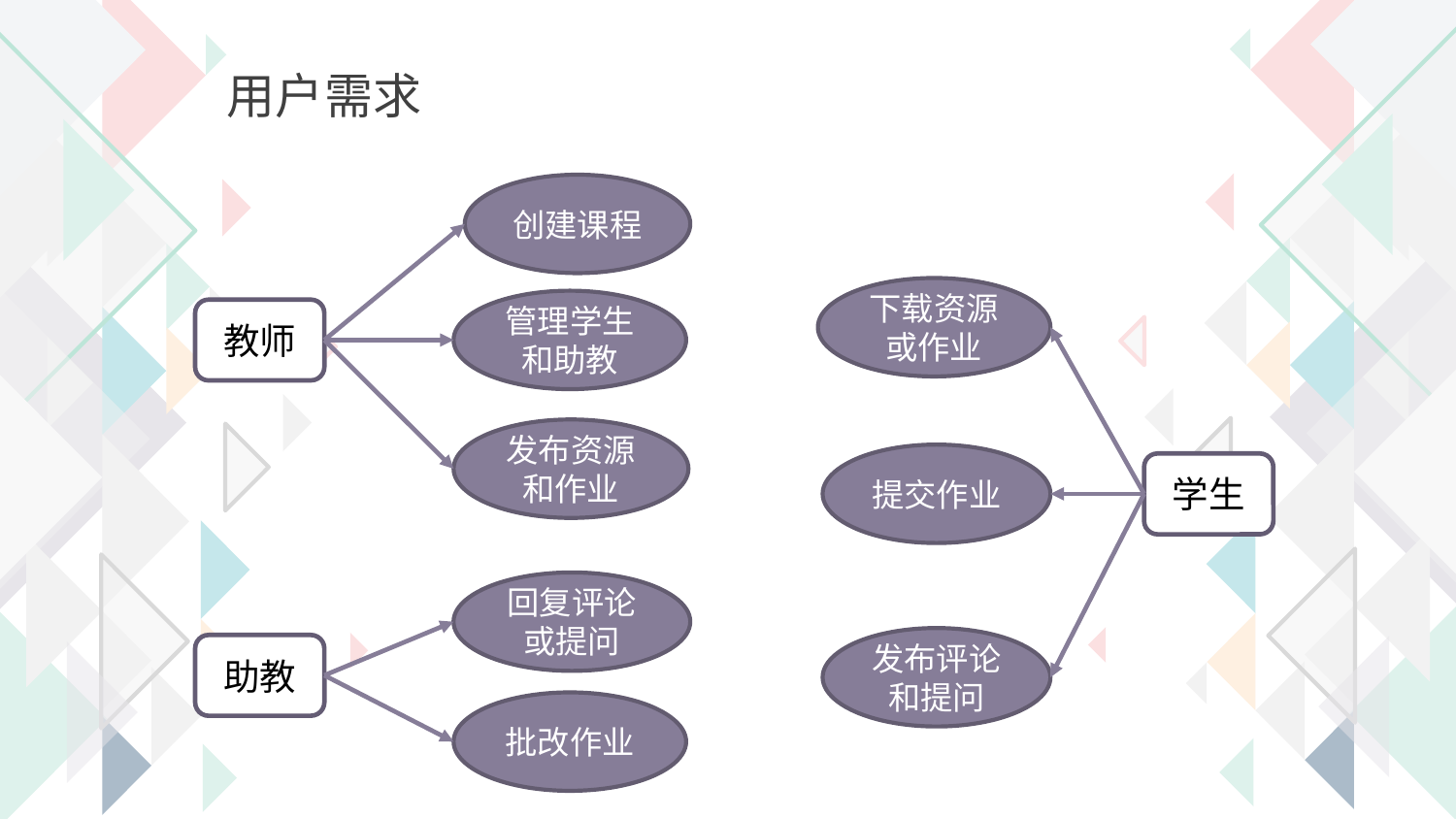

用户需求
创建课程
下载资源或作业
管理学生和助教
教师
发布资源和作业
提交作业
学生
回复评论或提问
发布评论和提问
助教
批改作业